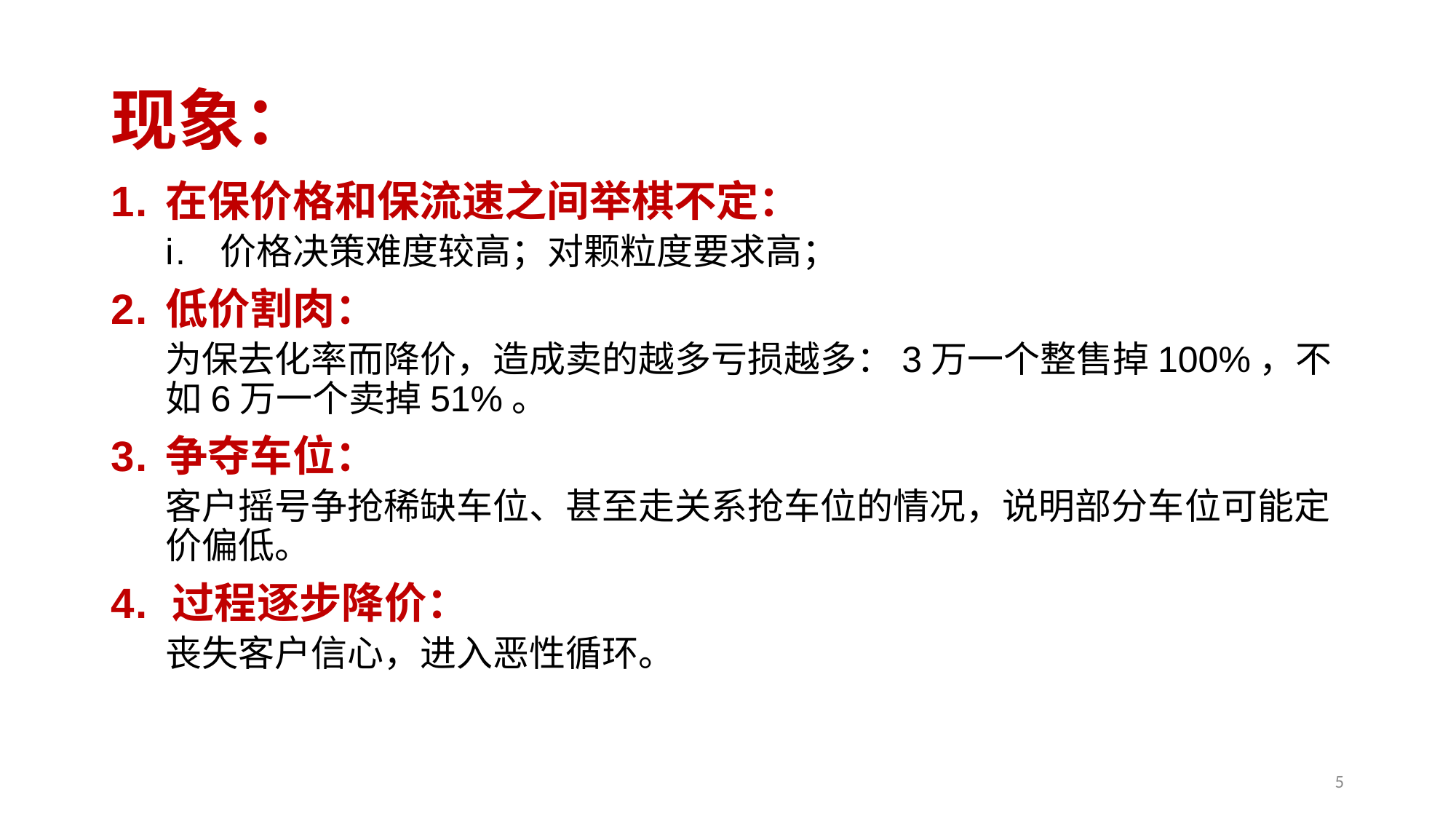

# 现象：
在保价格和保流速之间举棋不定：
价格决策难度较高；对颗粒度要求高；
低价割肉：
为保去化率而降价，造成卖的越多亏损越多：3万一个整售掉100%，不如6万一个卖掉51%。
争夺车位：
客户摇号争抢稀缺车位、甚至走关系抢车位的情况，说明部分车位可能定价偏低。
过程逐步降价：
丧失客户信心，进入恶性循环。